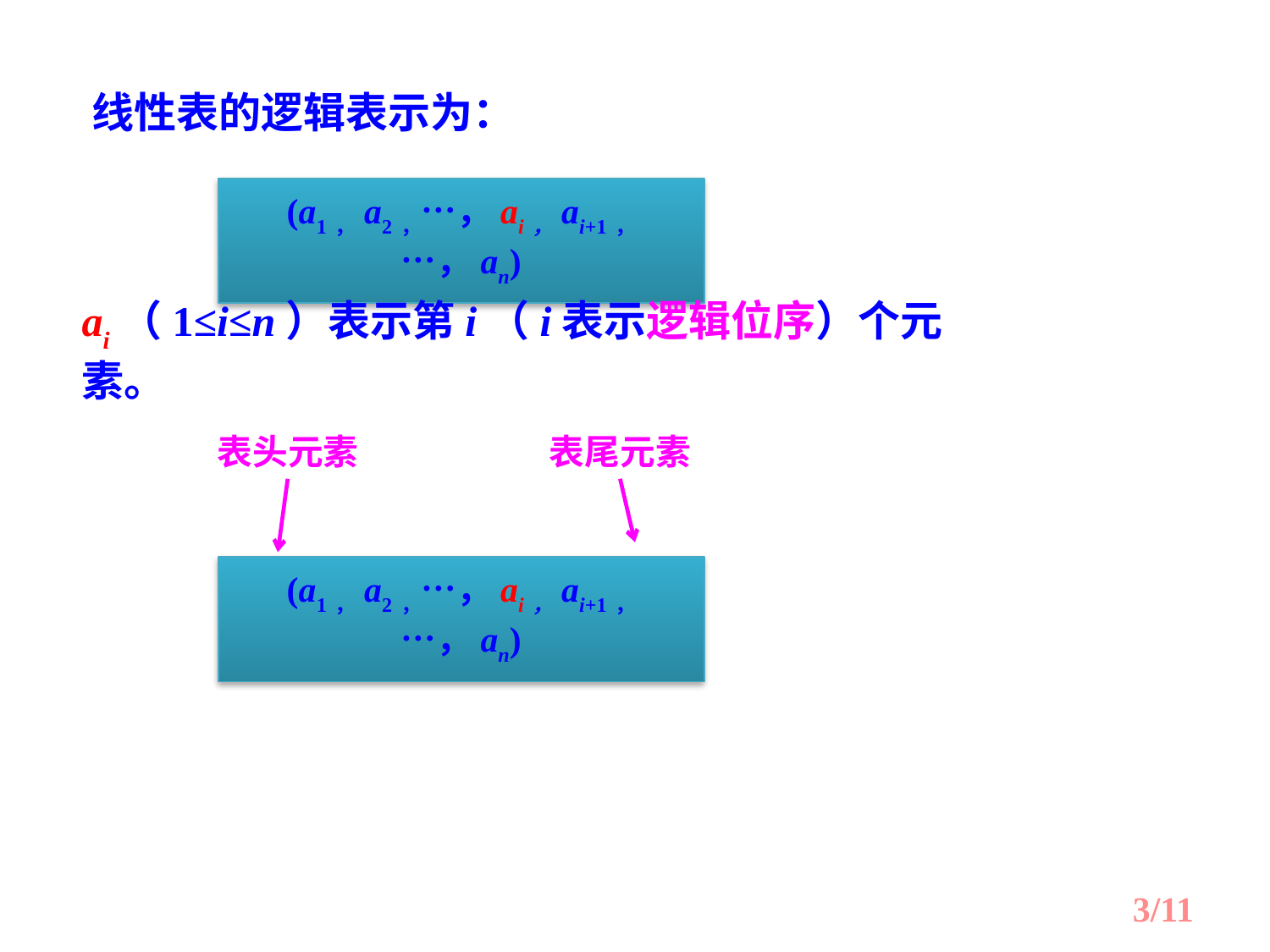

线性表的逻辑表示为：
(a1，a2，…，ai，ai+1，…，an)
ai（1≤i≤n）表示第i（i表示逻辑位序）个元素。
表头元素
表尾元素
(a1，a2，…，ai，ai+1，…，an)
3